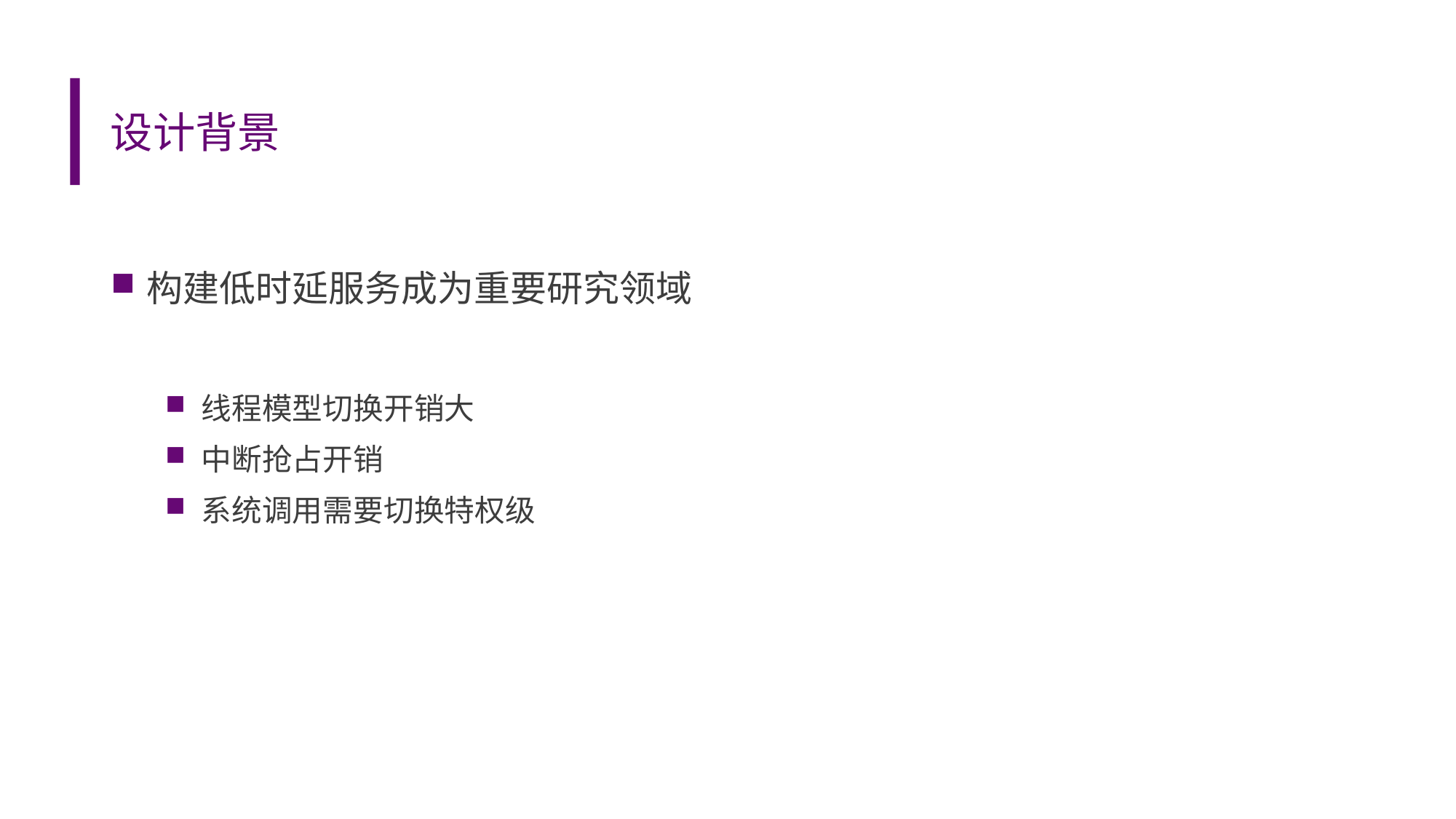

设计背景
# 构建低时延服务成为重要研究领域

线程模型切换开销大
中断抢占开销
系统调用需要切换特权级